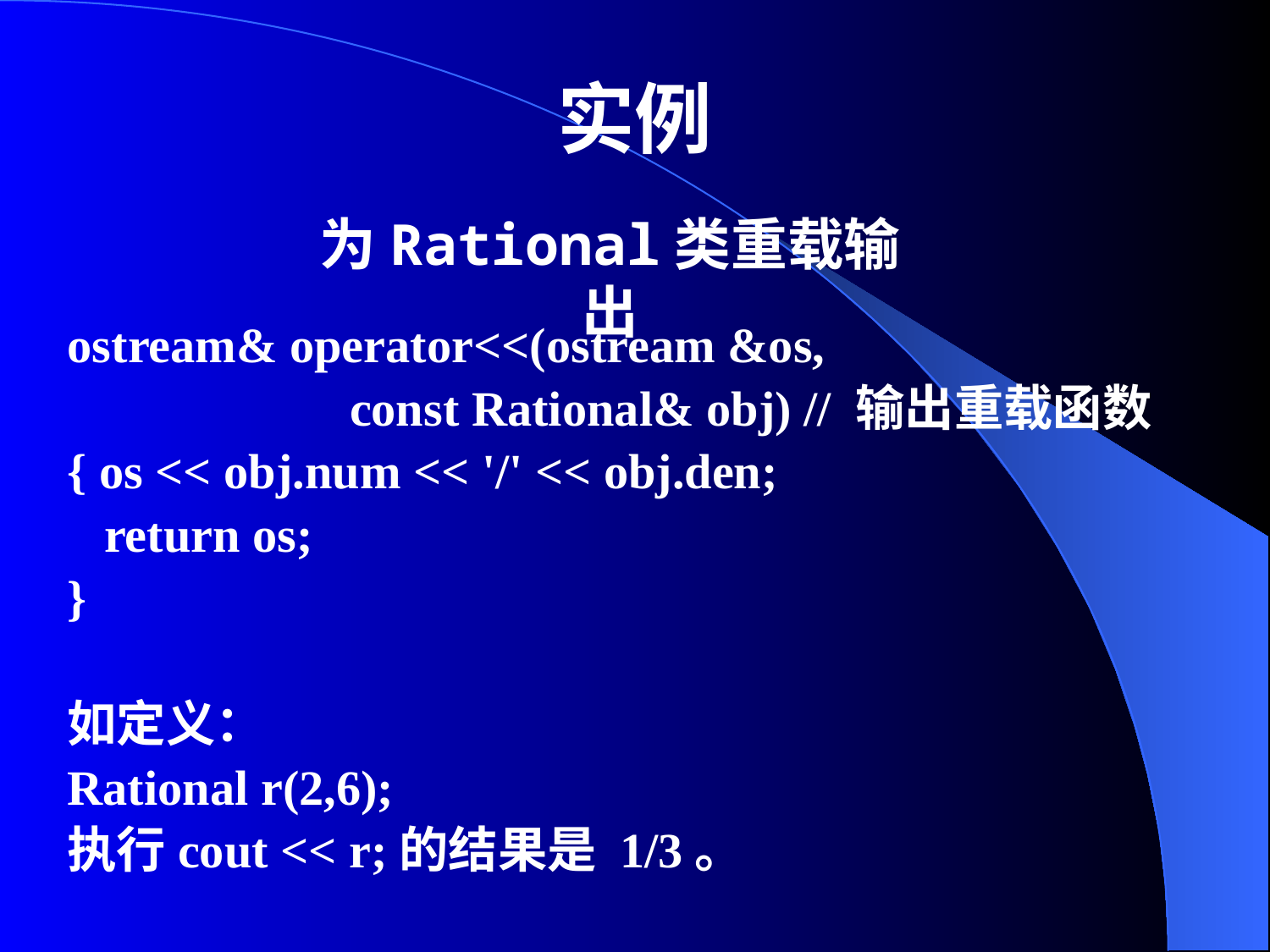

# 实例
为Rational类重载输出
ostream& operator<<(ostream &os,
                       const Rational& obj) // 输出重载函数
{ os << obj.num << '/' << obj.den;
   return os;
}

如定义：
Rational r(2,6);
执行cout << r;的结果是 1/3。